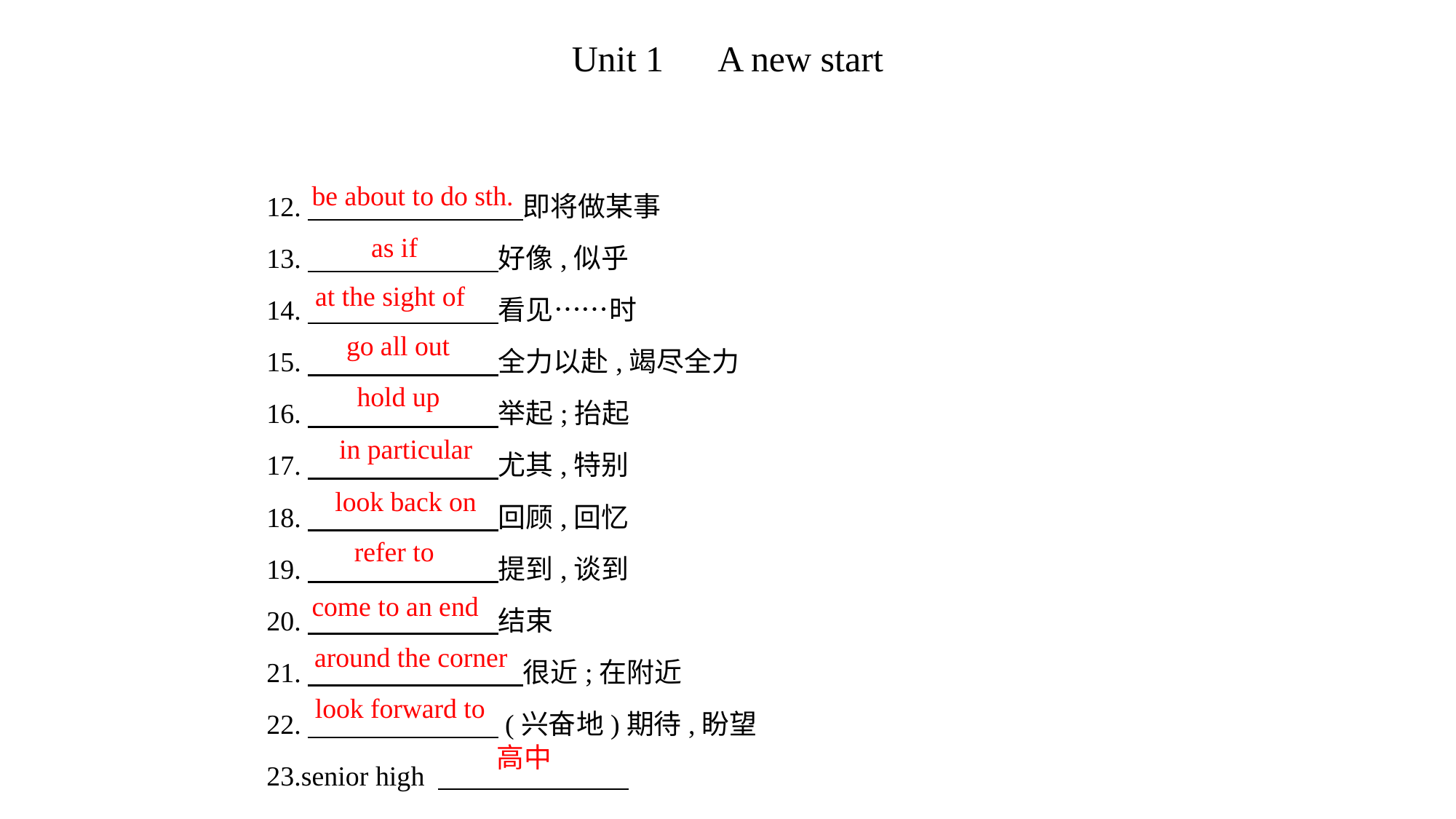

12.　    　　　　　    即将做某事
13.　　　　　　    好像,似乎
14.　　　　　　    看见……时
15.　　　　　　    全力以赴,竭尽全力
16.　　　　　　    举起;抬起
17.　　　　　　    尤其,特别
18.　　　　　　    回顾,回忆
19.　　　　　　    提到,谈到
20.　　　　　　    结束
21.　    　　　　　    很近;在附近
22.　　　　　　    (兴奋地)期待,盼望
23.senior high
be about to do sth.
as if
at the sight of
go all out
hold up
in particular
look back on
refer to
come to an end
around the corner
look forward to
高中